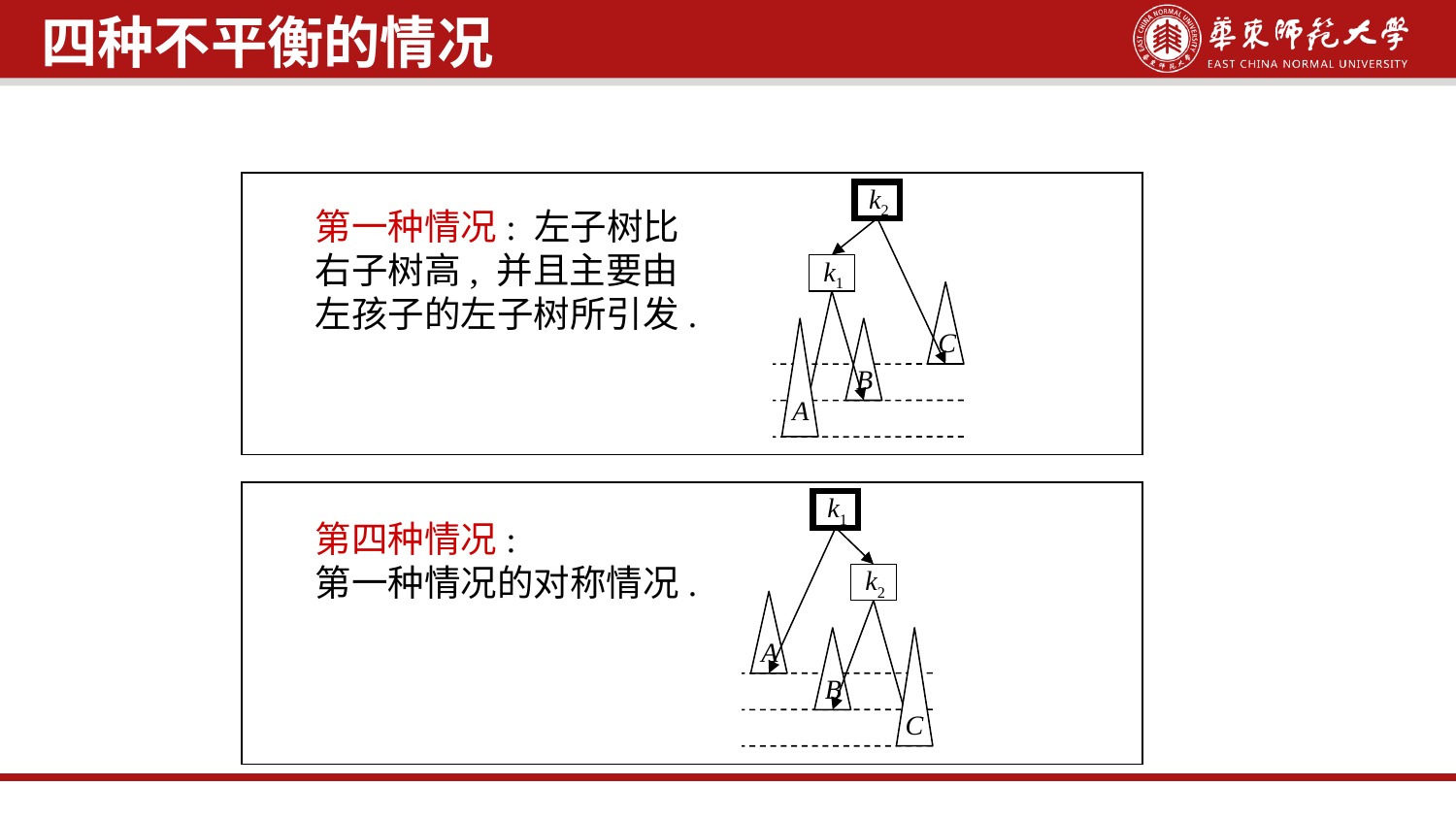

四种不平衡的情况

k2
第一种情况: 左子树比右子树高, 并且主要由左孩子的左子树所引发.
k1

C
B

A

k1
第四种情况:
第一种情况的对称情况.
k2

A
B

C